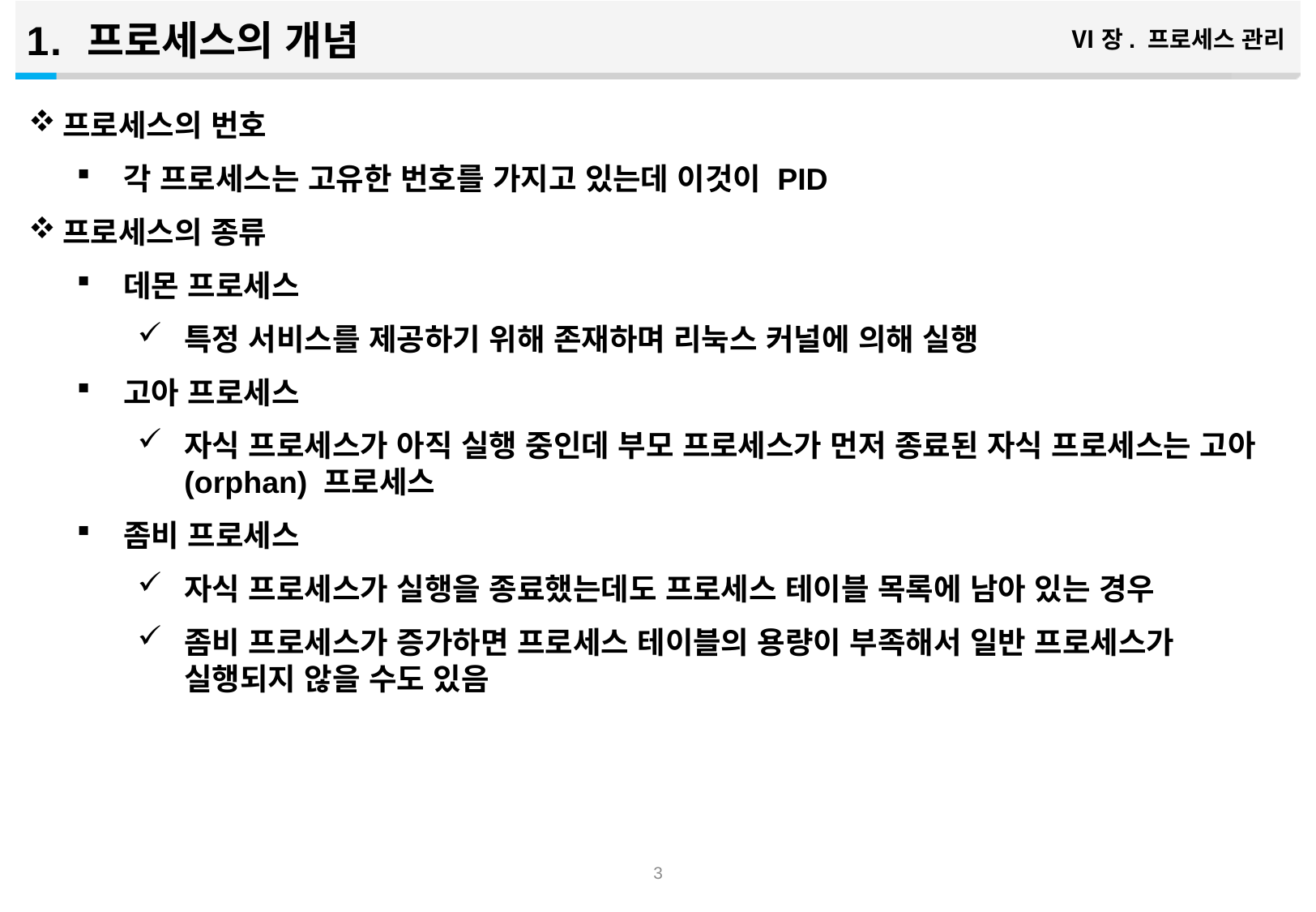

프로세스의 개념
Ⅵ장. 프로세스 관리
프로세스의 번호
각 프로세스는 고유한 번호를 가지고 있는데 이것이 PID
프로세스의 종류
데몬 프로세스
특정 서비스를 제공하기 위해 존재하며 리눅스 커널에 의해 실행
고아 프로세스
자식 프로세스가 아직 실행 중인데 부모 프로세스가 먼저 종료된 자식 프로세스는 고아(orphan) 프로세스
좀비 프로세스
자식 프로세스가 실행을 종료했는데도 프로세스 테이블 목록에 남아 있는 경우
좀비 프로세스가 증가하면 프로세스 테이블의 용량이 부족해서 일반 프로세스가 실행되지 않을 수도 있음
3